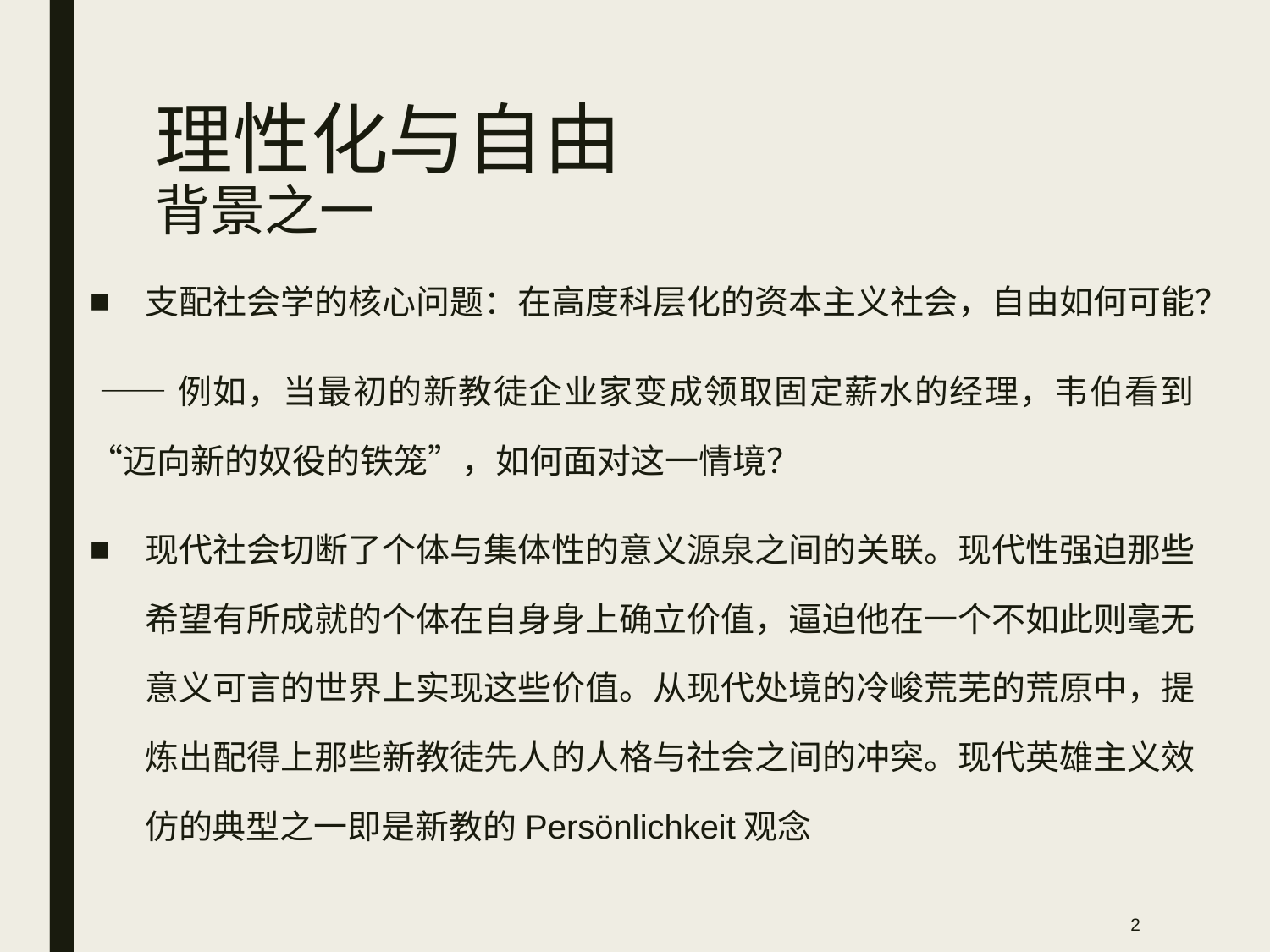

# 理性化与自由 背景之一
支配社会学的核心问题：在高度科层化的资本主义社会，自由如何可能？
 ——例如，当最初的新教徒企业家变成领取固定薪水的经理，韦伯看到“迈向新的奴役的铁笼”，如何面对这一情境？
现代社会切断了个体与集体性的意义源泉之间的关联。现代性强迫那些希望有所成就的个体在自身身上确立价值，逼迫他在一个不如此则毫无意义可言的世界上实现这些价值。从现代处境的冷峻荒芜的荒原中，提炼出配得上那些新教徒先人的人格与社会之间的冲突。现代英雄主义效仿的典型之一即是新教的Persönlichkeit观念

2